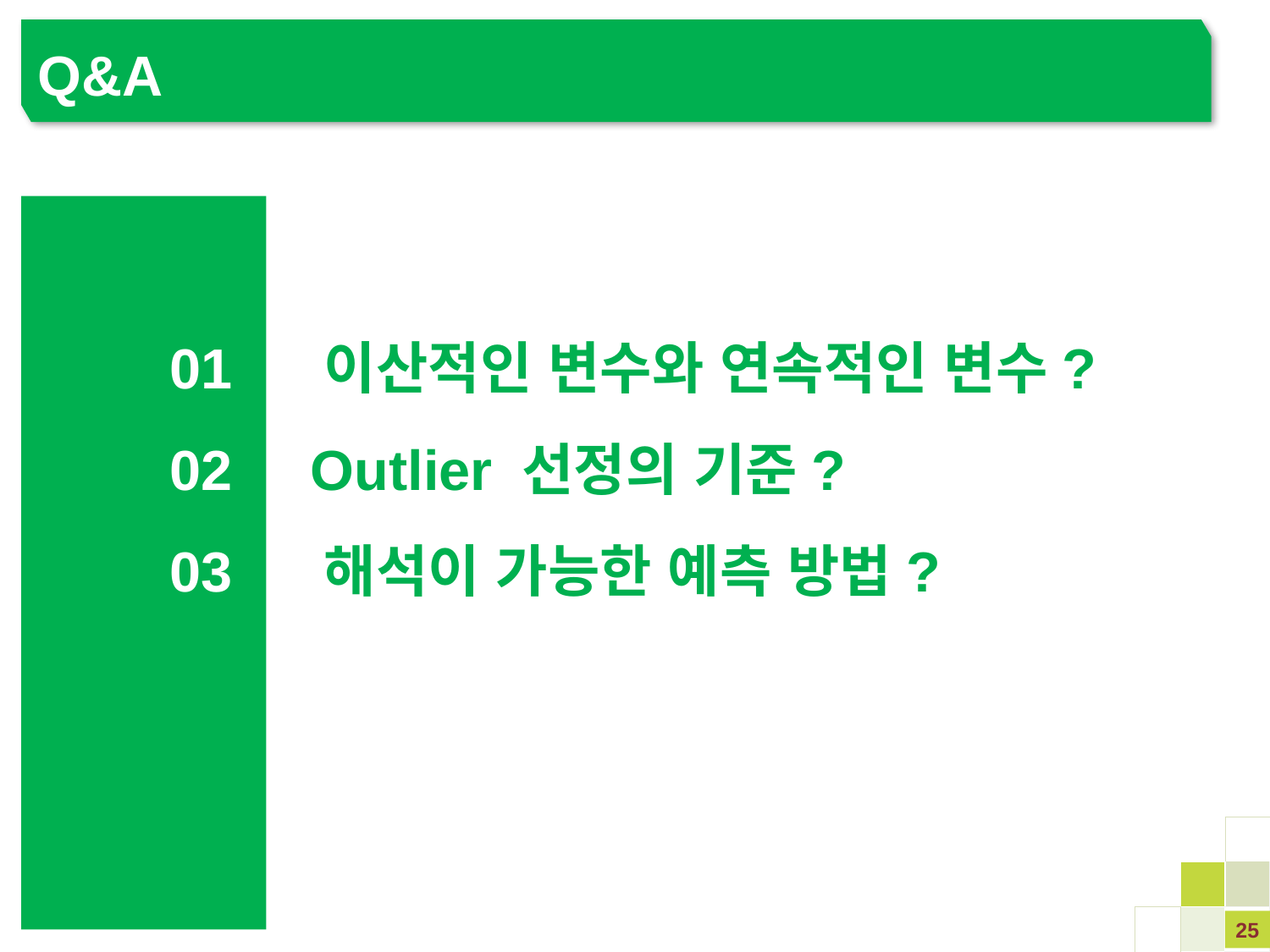

Q&A

01     이산적인 변수와 연속적인 변수?
02     Outlier 선정의 기준?
03     해석이 가능한 예측 방법?
25